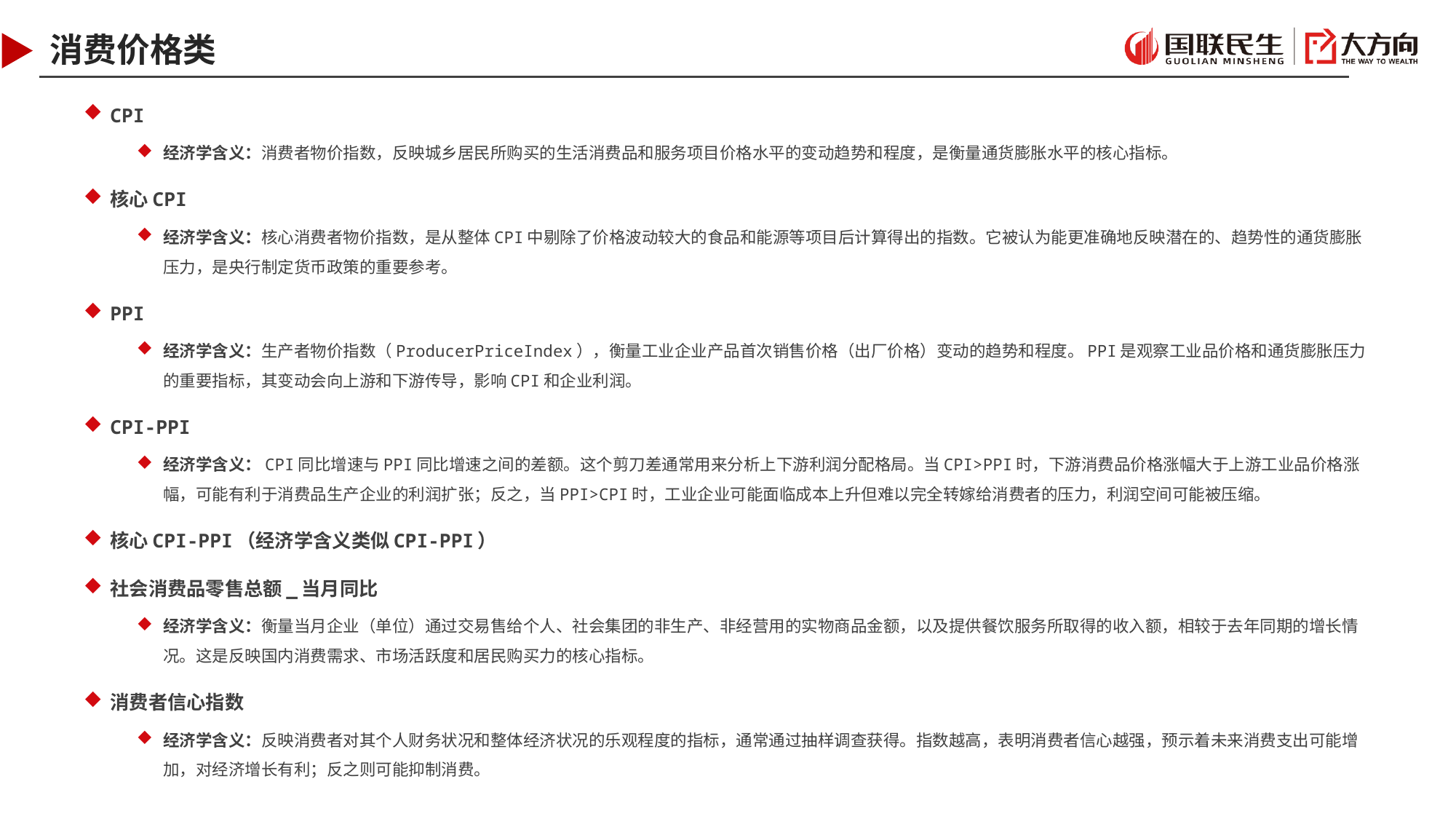

# 消费价格类
CPI
经济学含义：消费者物价指数，反映城乡居民所购买的生活消费品和服务项目价格水平的变动趋势和程度，是衡量通货膨胀水平的核心指标。
核心CPI
经济学含义：核心消费者物价指数，是从整体CPI中剔除了价格波动较大的食品和能源等项目后计算得出的指数。它被认为能更准确地反映潜在的、趋势性的通货膨胀压力，是央行制定货币政策的重要参考。
PPI
经济学含义：生产者物价指数（ProducerPriceIndex），衡量工业企业产品首次销售价格（出厂价格）变动的趋势和程度。PPI是观察工业品价格和通货膨胀压力的重要指标，其变动会向上游和下游传导，影响CPI和企业利润。
CPI-PPI
经济学含义：CPI同比增速与PPI同比增速之间的差额。这个剪刀差通常用来分析上下游利润分配格局。当CPI>PPI时，下游消费品价格涨幅大于上游工业品价格涨幅，可能有利于消费品生产企业的利润扩张；反之，当PPI>CPI时，工业企业可能面临成本上升但难以完全转嫁给消费者的压力，利润空间可能被压缩。
核心CPI-PPI（经济学含义类似CPI-PPI）
社会消费品零售总额_当月同比
经济学含义：衡量当月企业（单位）通过交易售给个人、社会集团的非生产、非经营用的实物商品金额，以及提供餐饮服务所取得的收入额，相较于去年同期的增长情况。这是反映国内消费需求、市场活跃度和居民购买力的核心指标。
消费者信心指数
经济学含义：反映消费者对其个人财务状况和整体经济状况的乐观程度的指标，通常通过抽样调查获得。指数越高，表明消费者信心越强，预示着未来消费支出可能增加，对经济增长有利；反之则可能抑制消费。